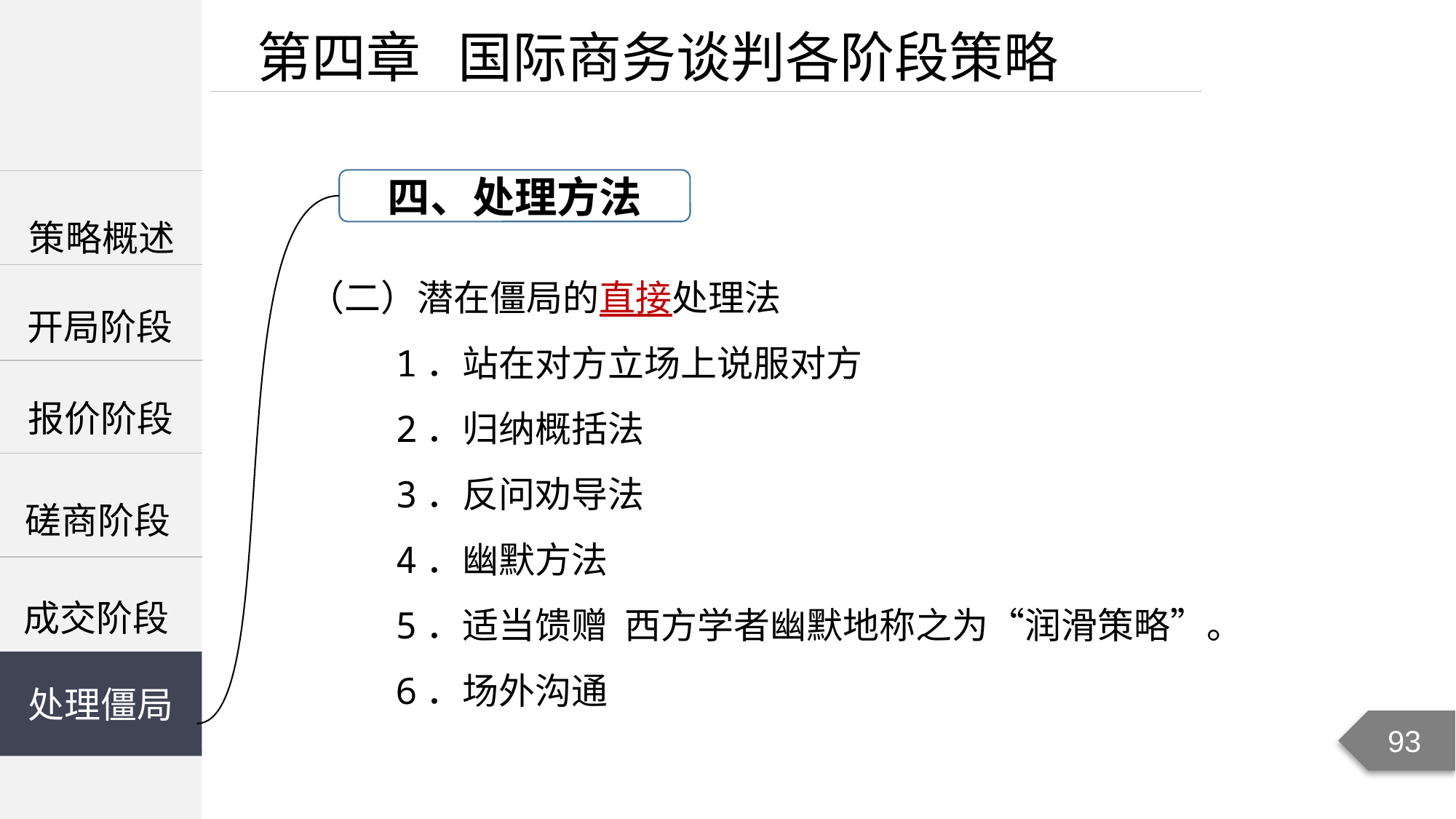

第四章   国际商务谈判各阶段策略
四、处理方法
|  |
| --- |
|  |
|  |
策略概述
（二）潜在僵局的直接处理法
    1．站在对方立场上说服对方
    2．归纳概括法
    3．反问劝导法
    4．幽默方法
    5．适当馈赠  西方学者幽默地称之为“润滑策略”。
    6．场外沟通

开局阶段
报价阶段

磋商阶段

成交阶段

处理僵局
处理僵局
93